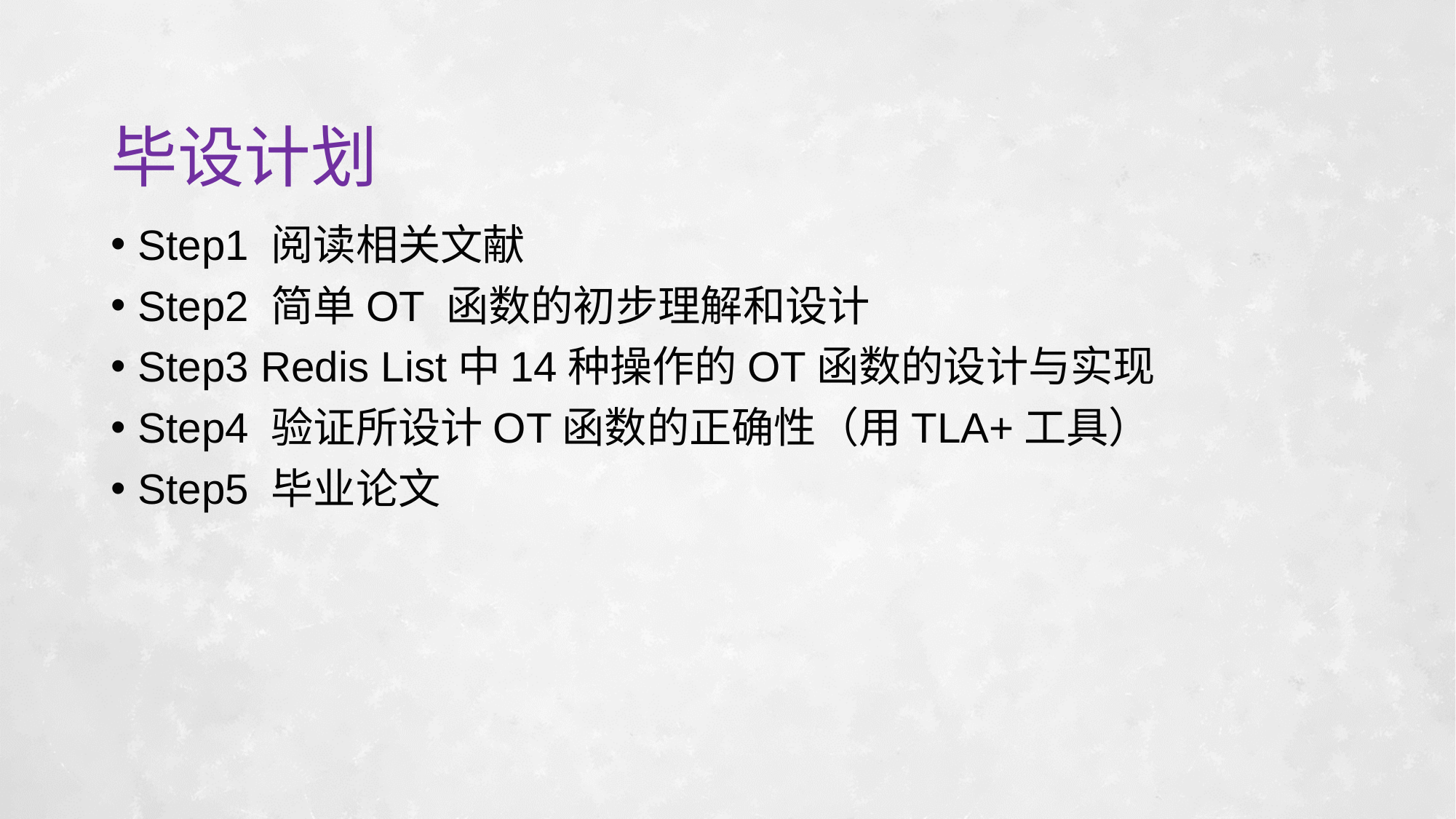

# 毕设计划
Step1 阅读相关文献
Step2 简单OT 函数的初步理解和设计
Step3 Redis List中14种操作的OT函数的设计与实现
Step4 验证所设计OT函数的正确性（用TLA+工具）
Step5 毕业论文